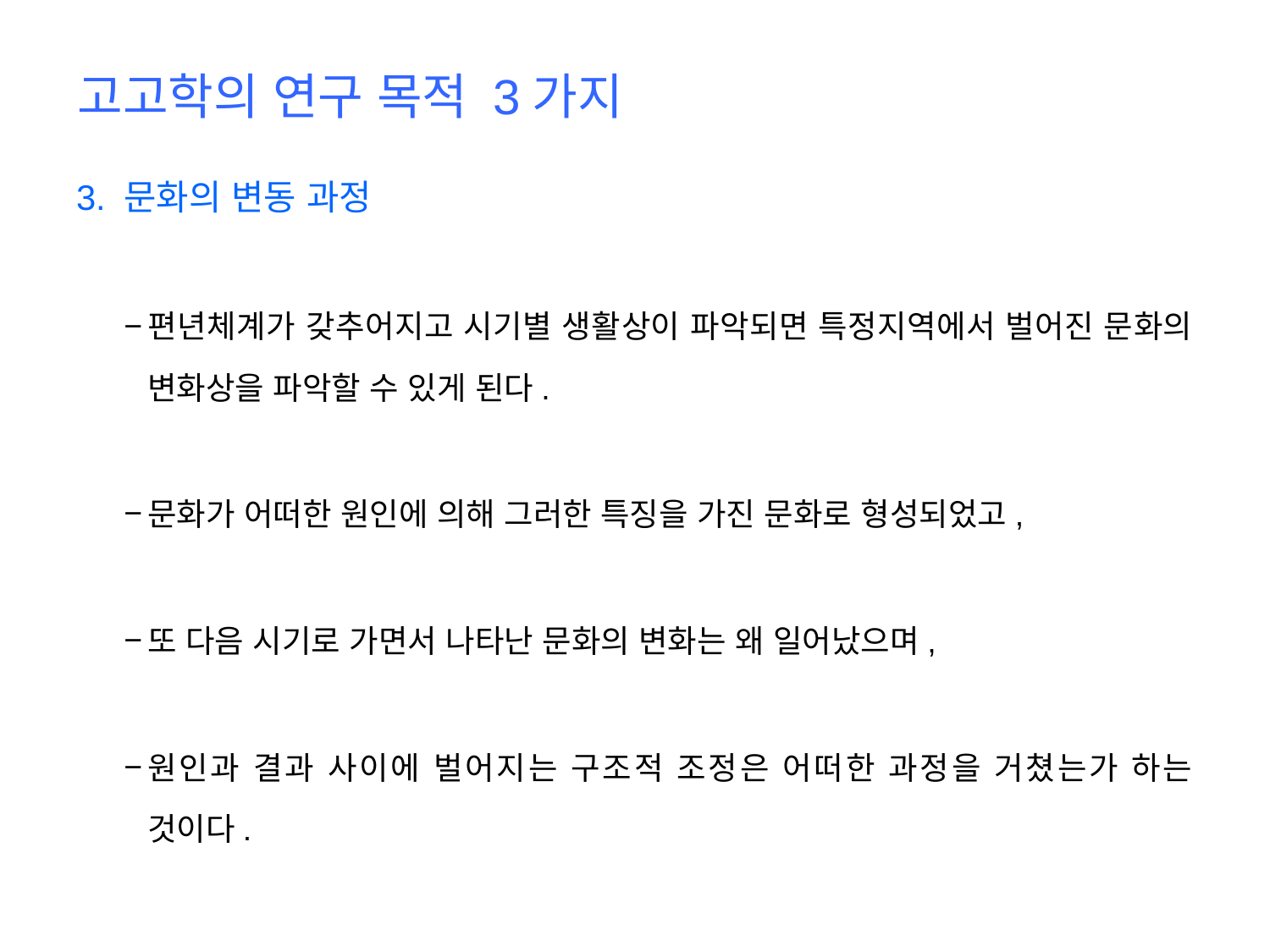

# 고고학의 연구 목적 3가지
3. 문화의 변동 과정

편년체계가 갖추어지고 시기별 생활상이 파악되면 특정지역에서 벌어진 문화의 변화상을 파악할 수 있게 된다.

문화가 어떠한 원인에 의해 그러한 특징을 가진 문화로 형성되었고,

또 다음 시기로 가면서 나타난 문화의 변화는 왜 일어났으며,

원인과 결과 사이에 벌어지는 구조적 조정은 어떠한 과정을 거쳤는가 하는 것이다.